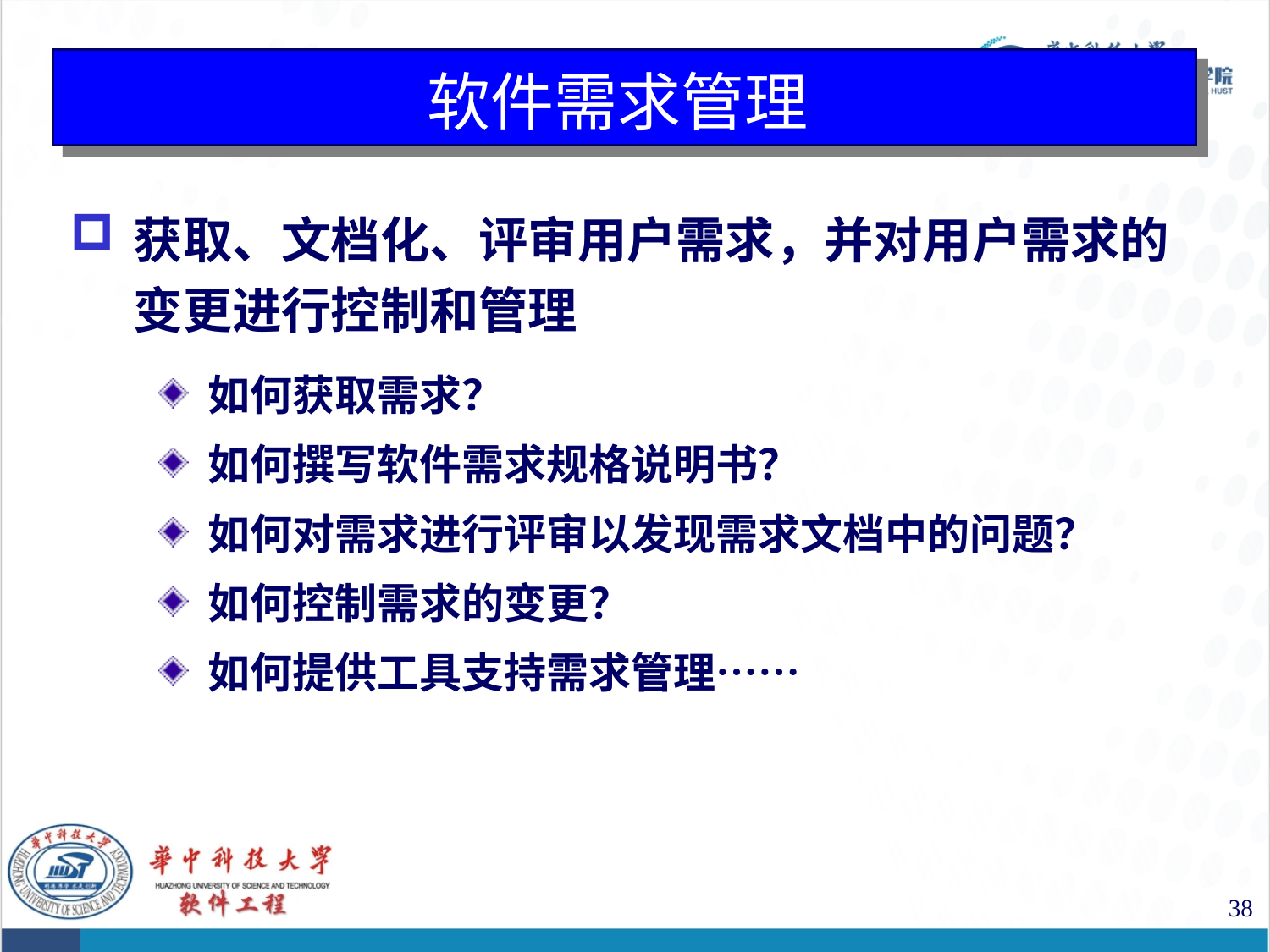

# 软件需求管理
获取、文档化、评审用户需求，并对用户需求的变更进行控制和管理
如何获取需求？
如何撰写软件需求规格说明书？
如何对需求进行评审以发现需求文档中的问题？
如何控制需求的变更？
如何提供工具支持需求管理……

38